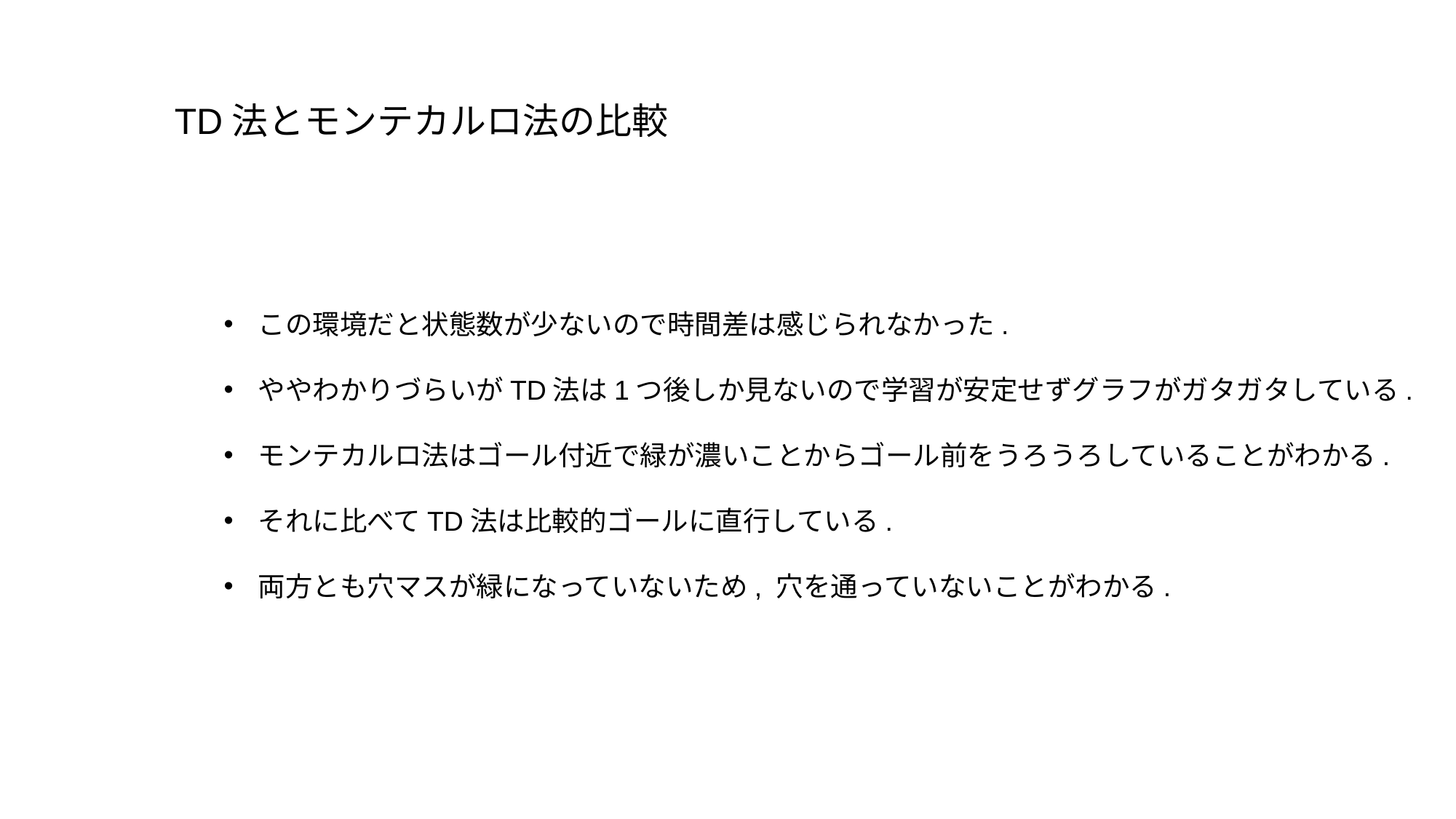

TD法とモンテカルロ法の比較
この環境だと状態数が少ないので時間差は感じられなかった.

ややわかりづらいがTD法は1つ後しか見ないので学習が安定せずグラフがガタガタしている.

モンテカルロ法はゴール付近で緑が濃いことからゴール前をうろうろしていることがわかる.

それに比べてTD法は比較的ゴールに直行している.

両方とも穴マスが緑になっていないため, 穴を通っていないことがわかる.